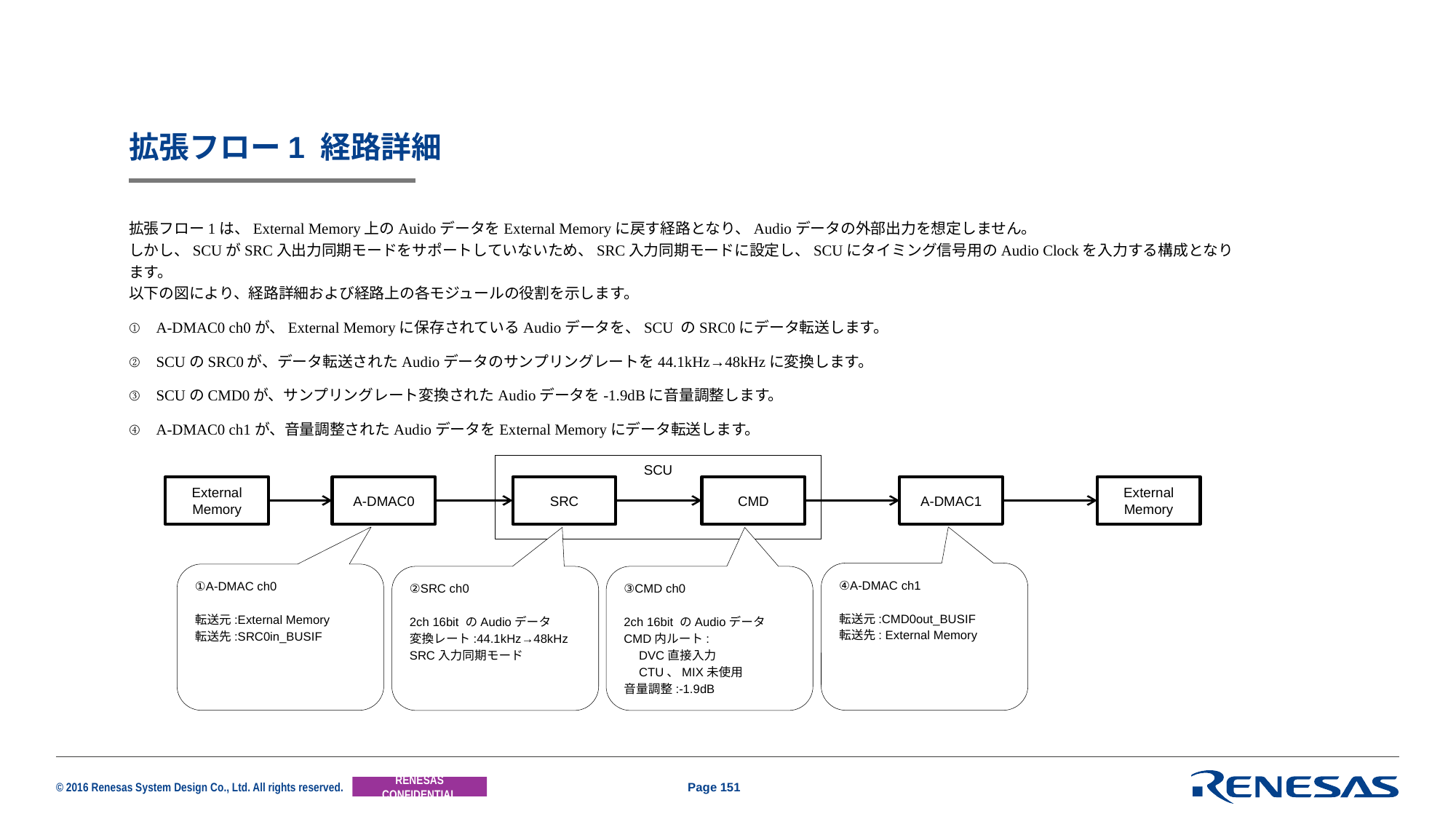

# 拡張フロー1 経路詳細
拡張フロー1は、External Memory上のAuidoデータをExternal Memoryに戻す経路となり、Audioデータの外部出力を想定しません。
しかし、SCUがSRC入出力同期モードをサポートしていないため、SRC入力同期モードに設定し、SCUにタイミング信号用のAudio Clockを入力する構成となります。
以下の図により、経路詳細および経路上の各モジュールの役割を示します。
A-DMAC0 ch0が、External Memoryに保存されているAudioデータを、SCU のSRC0にデータ転送します。
SCUのSRC0が、データ転送されたAudioデータのサンプリングレートを44.1kHz→48kHzに変換します。
SCUのCMD0が、サンプリングレート変換されたAudioデータを-1.9dBに音量調整します。
A-DMAC0 ch1が、音量調整されたAudioデータをExternal Memoryにデータ転送します。
SCU
External
Memory
A-DMAC0
SRC
CMD
A-DMAC1
External
Memory
④A-DMAC ch1

転送元:CMD0out_BUSIF
転送先: External Memory

①A-DMAC ch0
転送元:External Memory
転送先:SRC0in_BUSIF
②SRC ch0

2ch 16bit のAudioデータ
変換レート:44.1kHz→48kHz
SRC入力同期モード

③CMD ch0

2ch 16bit のAudioデータ
CMD内ルート:
　DVC直接入力
　CTU、MIX未使用
音量調整:-1.9dB
Page 151